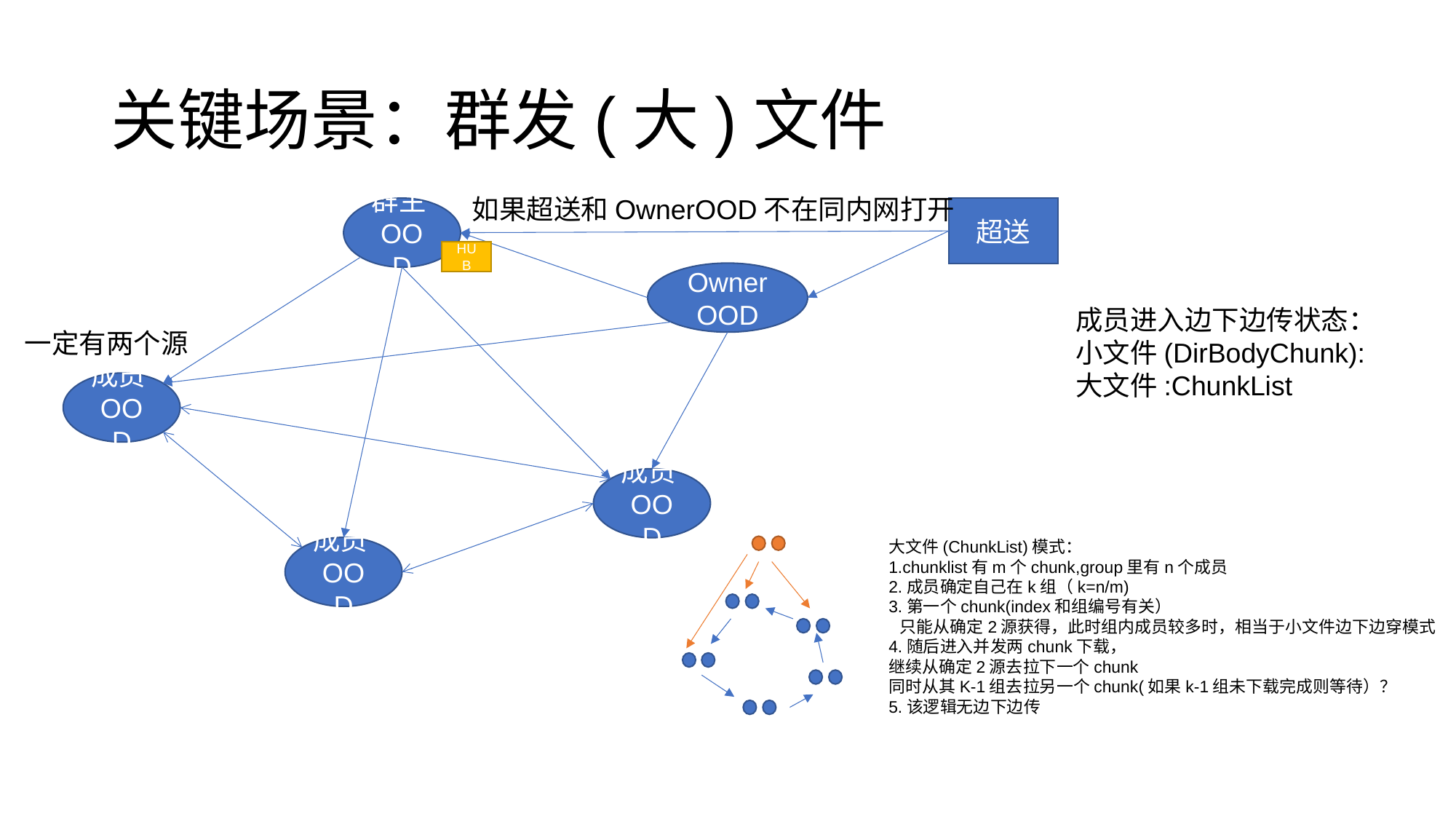

# 关键场景：群发(大)文件
如果超送和OwnerOOD不在同内网打开
群主OOD
超送
HUB
Owner
OOD
成员进入边下边传状态：
小文件(DirBodyChunk):
大文件:ChunkList
一定有两个源
成员OOD
成员OOD
大文件(ChunkList)模式：
1.chunklist有m个chunk,group里有n个成员
2.成员确定自己在k组（k=n/m)
3.第一个chunk(index和组编号有关）
   只能从确定2源获得，此时组内成员较多时，相当于小文件边下边穿模式
4.随后进入并发两chunk下载，
继续从确定2源去拉下一个chunk
同时从其K-1组去拉另一个chunk(如果k-1组未下载完成则等待）？
5.该逻辑无边下边传

成员OOD